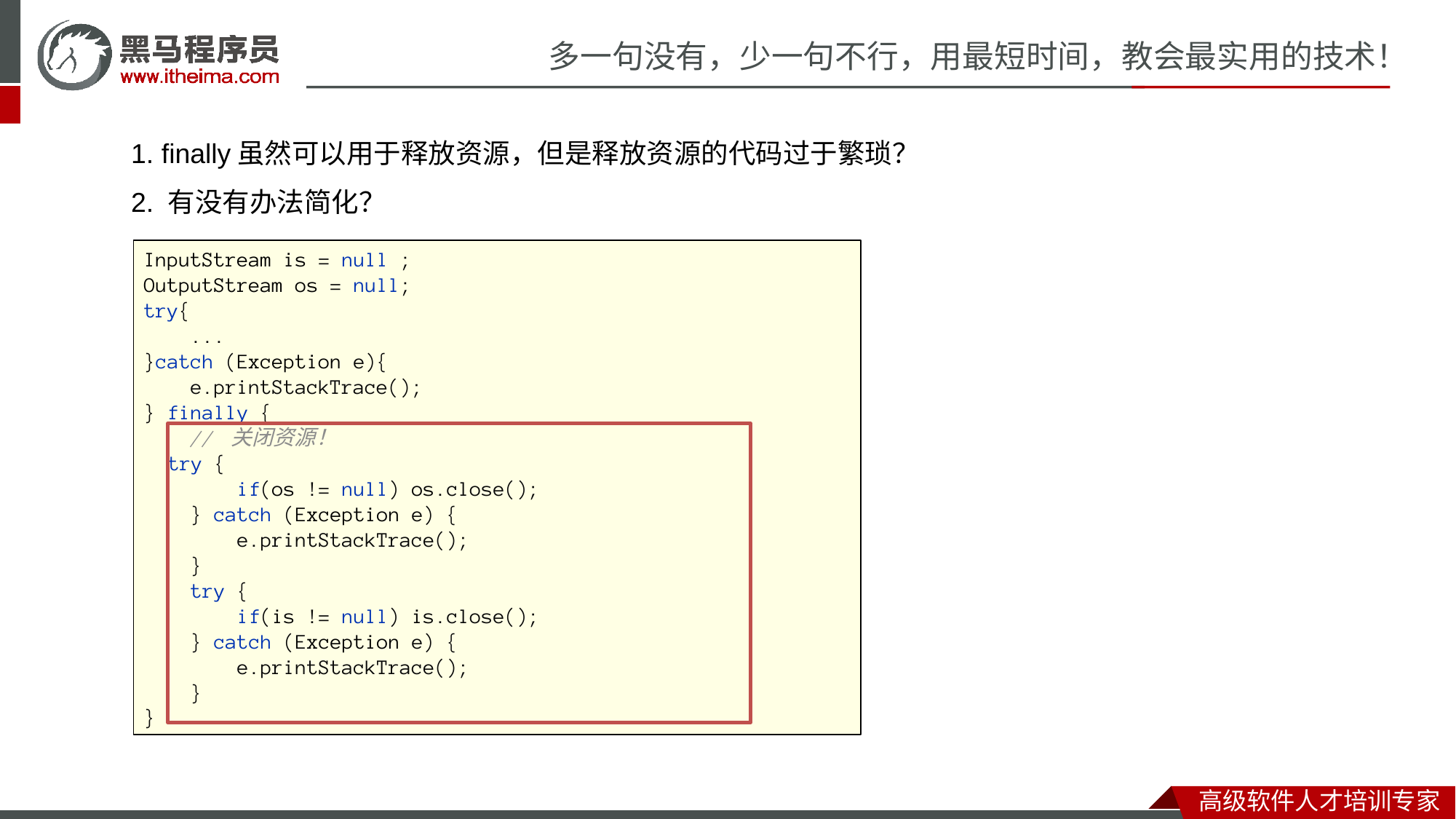

1. finally虽然可以用于释放资源，但是释放资源的代码过于繁琐？
2. 有没有办法简化？

InputStream is = null ;
OutputStream os = null;
try{
    ...
}catch (Exception e){
    e.printStackTrace();
} finally {
    // 关闭资源！
    try {
        if(os != null) os.close();
    } catch (Exception e) {
        e.printStackTrace();
    }
    try {
        if(is != null) is.close();
    } catch (Exception e) {
        e.printStackTrace();
    }
}